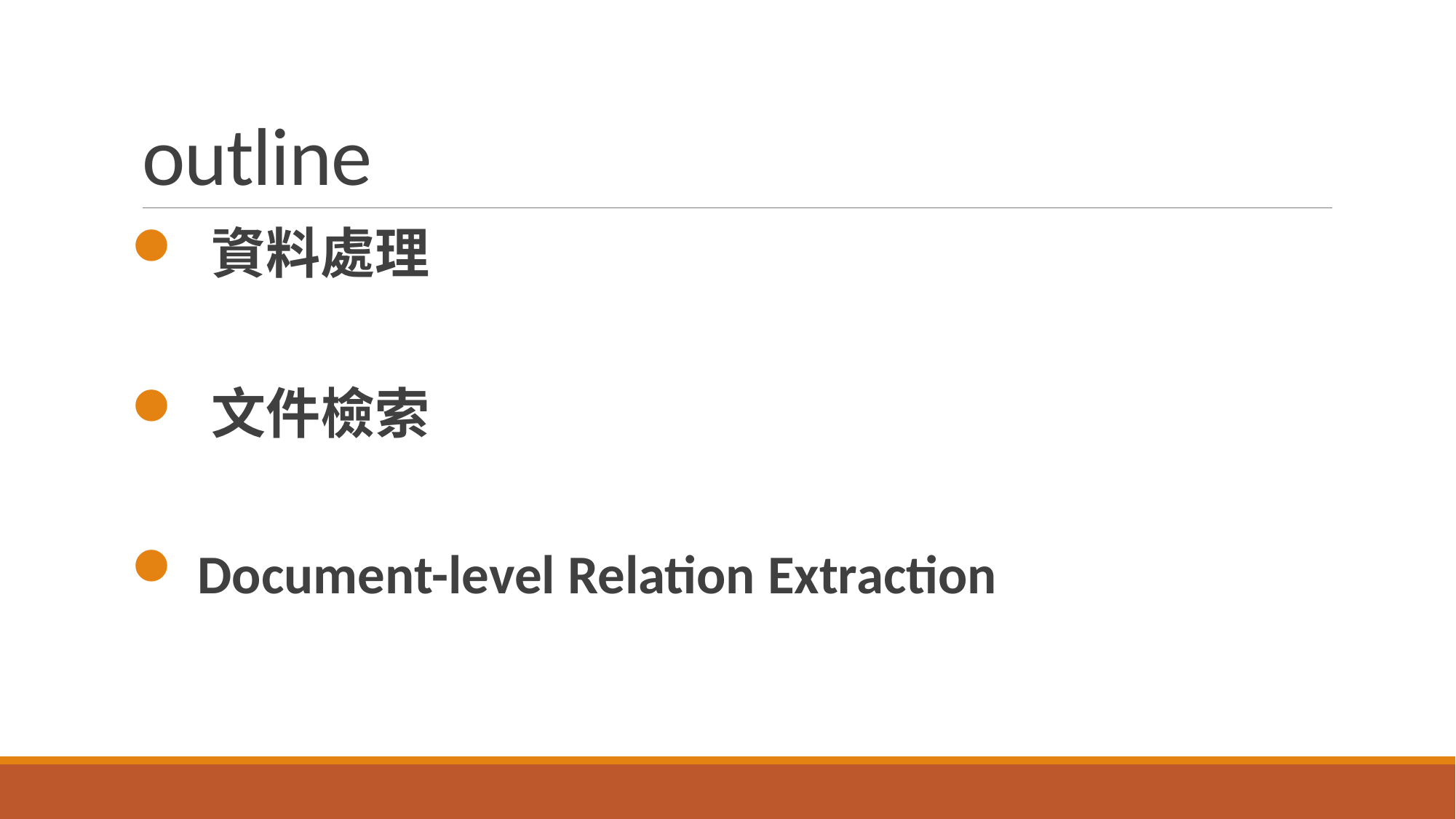

# outline
 資料處理

 文件檢索

 Document-level Relation Extraction